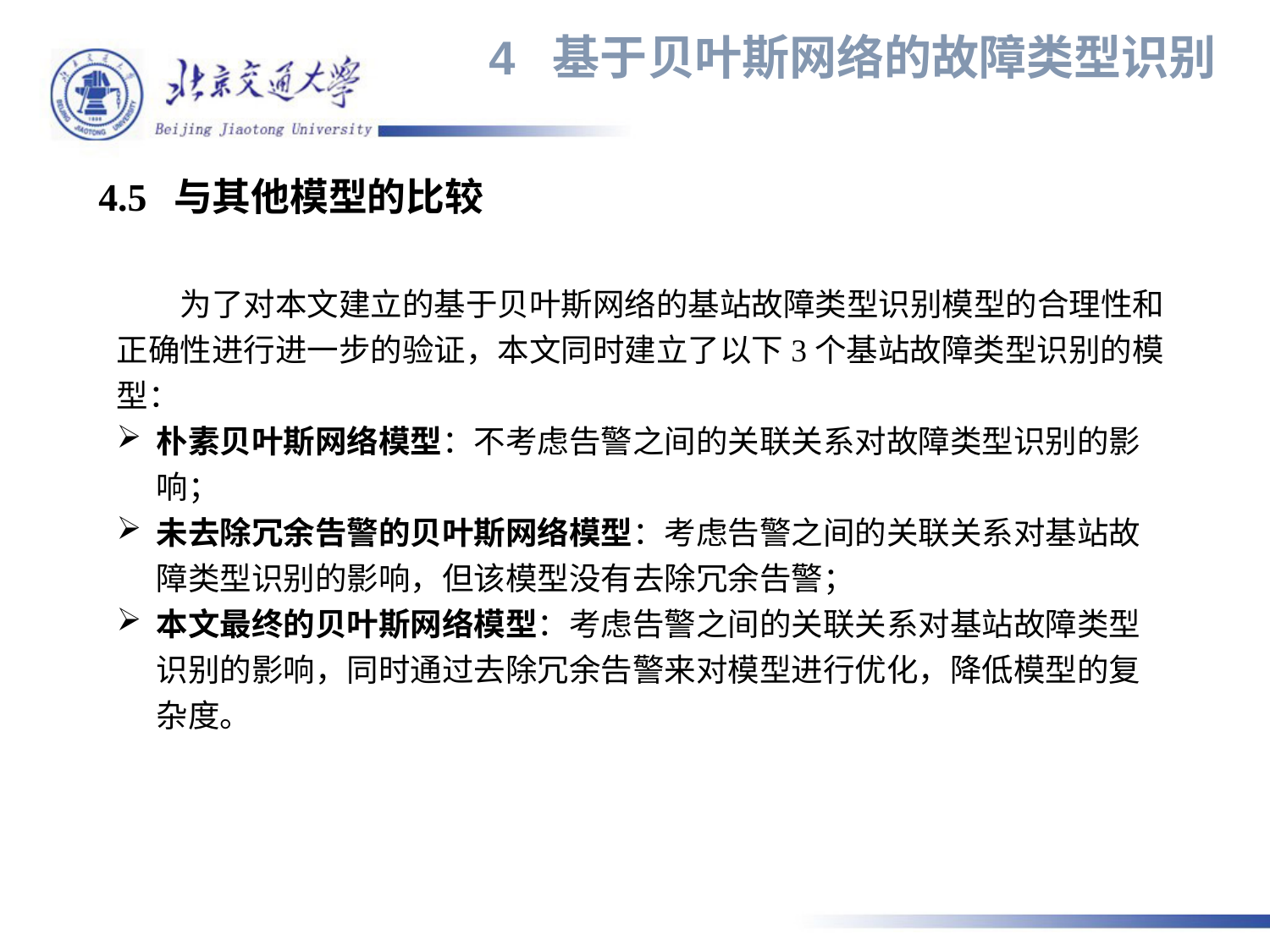

4  基于贝叶斯网络的故障类型识别
4.5  与其他模型的比较
为了对本文建立的基于贝叶斯网络的基站故障类型识别模型的合理性和正确性进行进一步的验证，本文同时建立了以下3个基站故障类型识别的模型：
朴素贝叶斯网络模型：不考虑告警之间的关联关系对故障类型识别的影响；
未去除冗余告警的贝叶斯网络模型：考虑告警之间的关联关系对基站故障类型识别的影响，但该模型没有去除冗余告警；
本文最终的贝叶斯网络模型：考虑告警之间的关联关系对基站故障类型识别的影响，同时通过去除冗余告警来对模型进行优化，降低模型的复杂度。